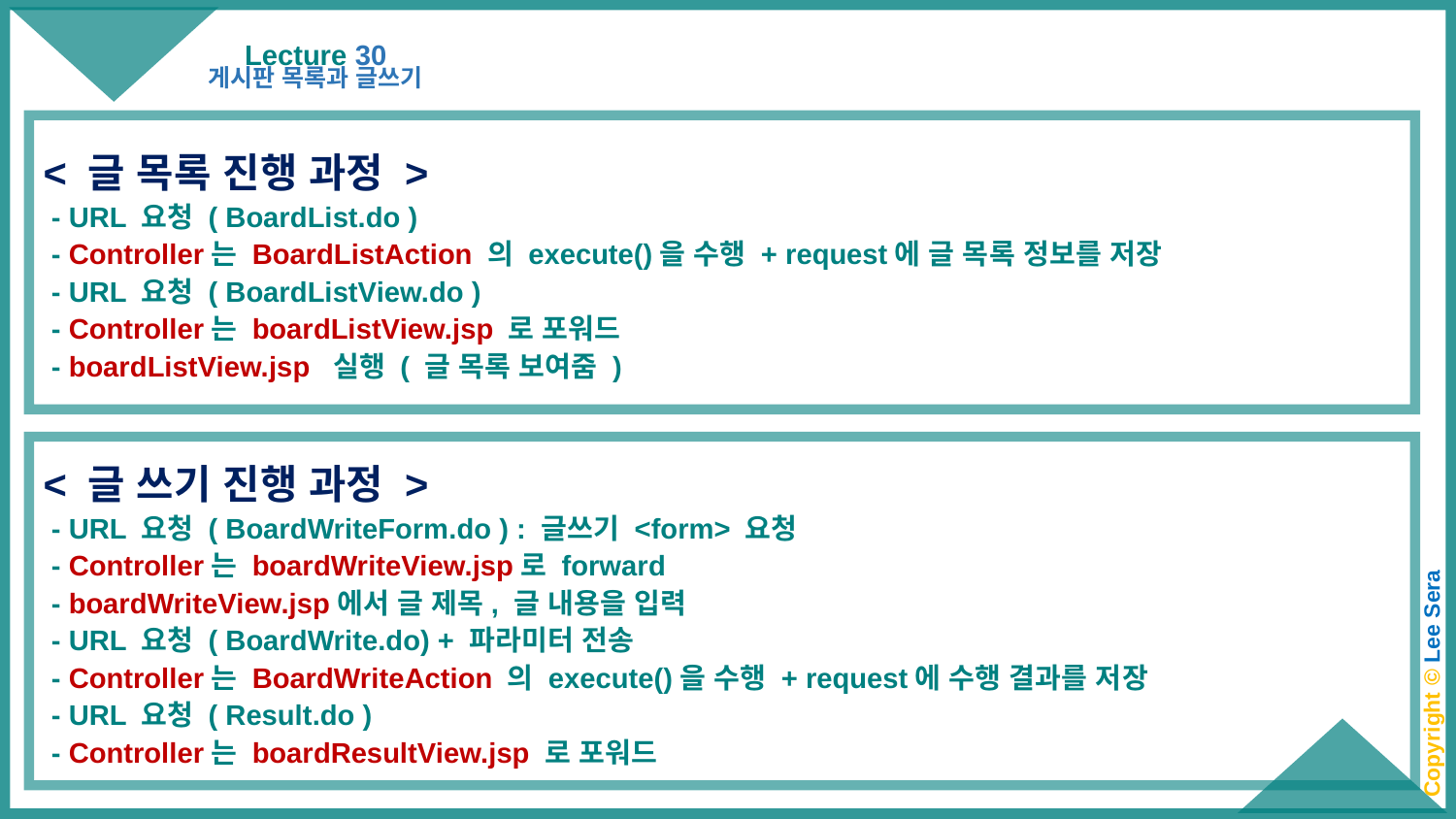

Lecture 30
게시판 목록과 글쓰기
< 글 목록 진행 과정 >
 - URL 요청 ( BoardList.do )
 - Controller는 BoardListAction 의 execute()을 수행 + request에 글 목록 정보를 저장
 - URL 요청 ( BoardListView.do )
 - Controller는 boardListView.jsp 로 포워드
 - boardListView.jsp  실행 ( 글 목록 보여줌 )
< 글 쓰기 진행 과정 >
 - URL 요청 ( BoardWriteForm.do ) : 글쓰기 <form> 요청
 - Controller는 boardWriteView.jsp로 forward
 - boardWriteView.jsp에서 글 제목, 글 내용을 입력
 - URL 요청 ( BoardWrite.do) + 파라미터 전송
 - Controller는 BoardWriteAction 의 execute()을 수행 + request에 수행 결과를 저장
 - URL 요청 ( Result.do )
 - Controller는 boardResultView.jsp 로 포워드
Copyright © Lee Sera